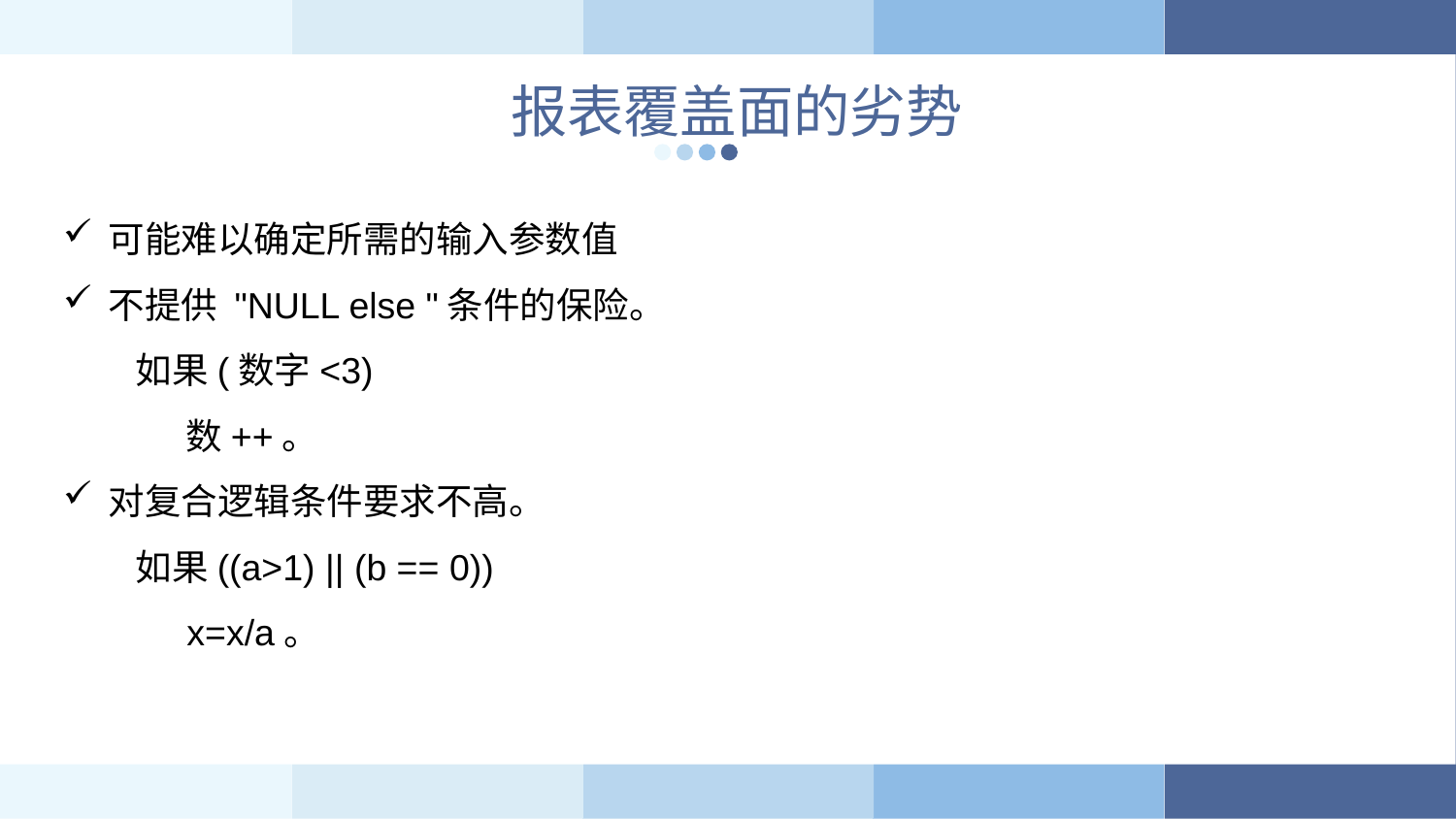

报表覆盖面的劣势

可能难以确定所需的输入参数值
不提供 "NULL else "条件的保险。
如果(数字<3)
     数++。
对复合逻辑条件要求不高。
如果((a>1) || (b == 0))
     x=x/a。